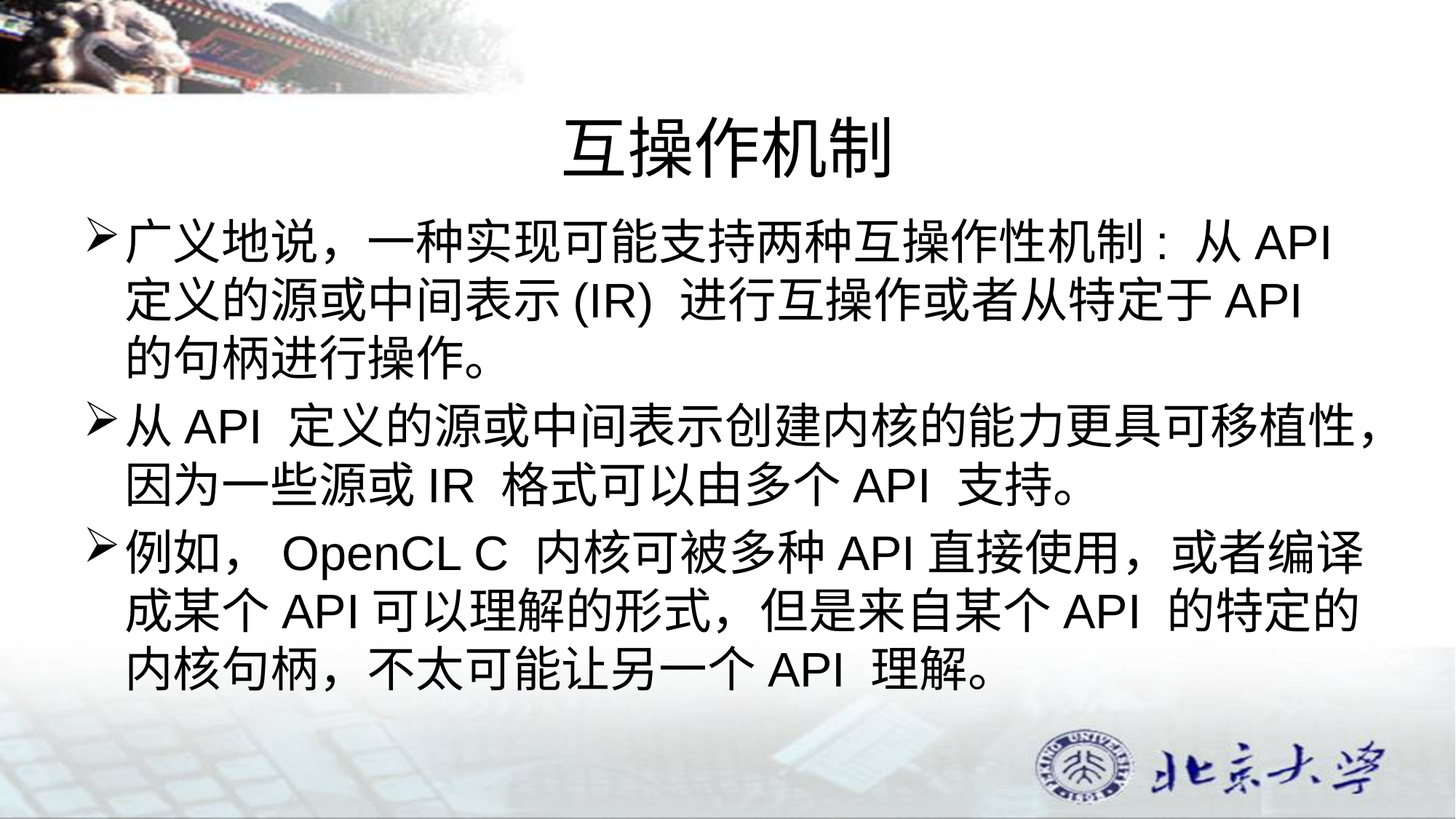

# 互操作机制
广义地说，一种实现可能支持两种互操作性机制: 从API 定义的源或中间表示(IR) 进行互操作或者从特定于API 的句柄进行操作。
从API 定义的源或中间表示创建内核的能力更具可移植性，因为一些源或IR 格式可以由多个API 支持。
例如，OpenCL C 内核可被多种API直接使用，或者编译成某个API可以理解的形式，但是来自某个API 的特定的内核句柄，不太可能让另一个API 理解。